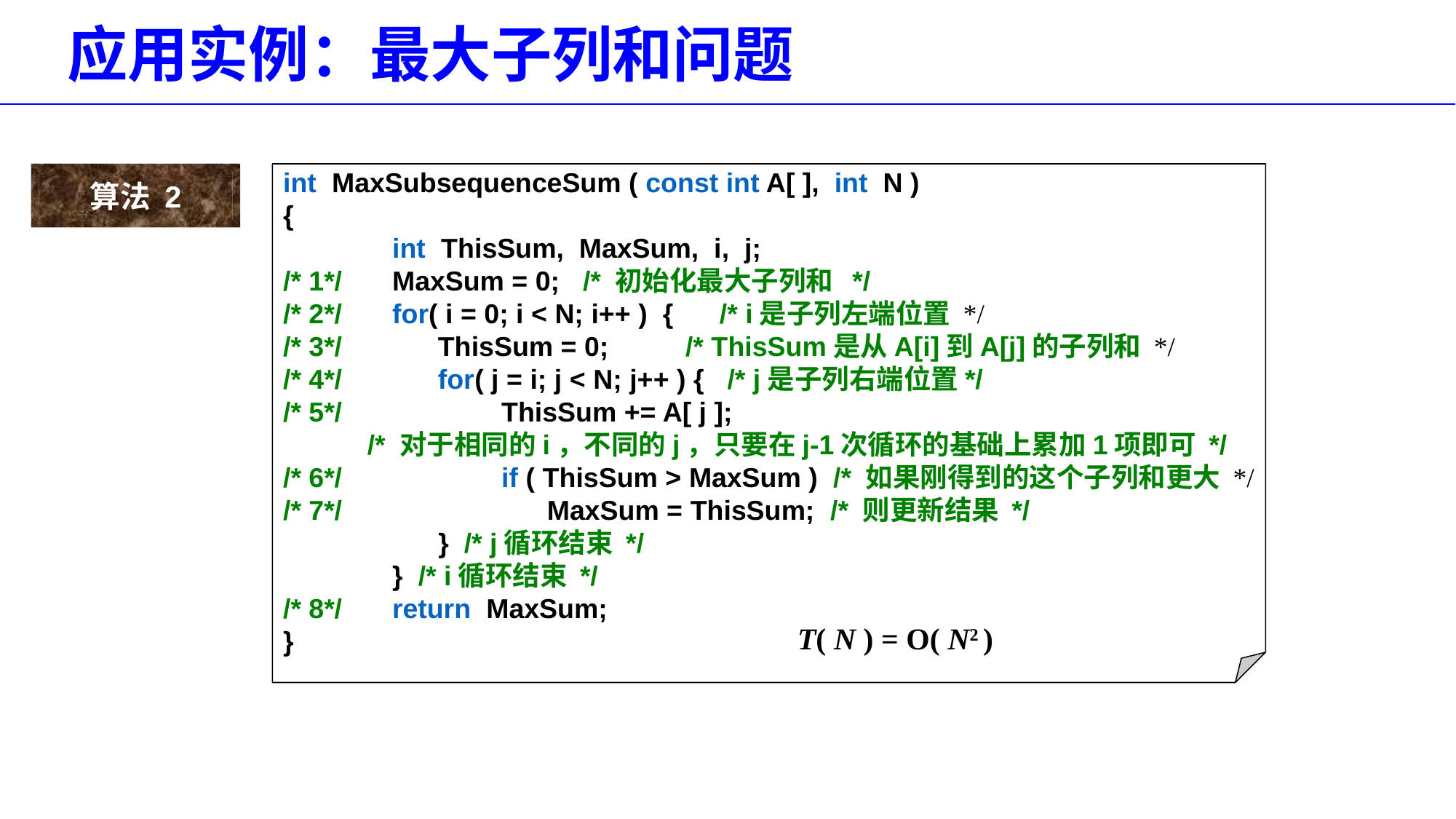

# 应用实例：最大子列和问题
算法 2
int  MaxSubsequenceSum ( const int A[ ],  int  N )
{
	int  ThisSum,  MaxSum,  i,  j;
/* 1*/ 	MaxSum = 0;   /* 初始化最大子列和  */
/* 2*/ 	for( i = 0; i < N; i++ )  {      /* i是子列左端位置 */
/* 3*/ 	      ThisSum = 0;          /* ThisSum是从A[i]到A[j]的子列和 */
/* 4*/ 	      for( j = i; j < N; j++ ) {   /* j是子列右端位置*/
/* 5*/ 		ThisSum += A[ j ];
           /* 对于相同的i，不同的j，只要在j-1次循环的基础上累加1项即可 */
/* 6*/ 		if ( ThisSum > MaxSum )  /* 如果刚得到的这个子列和更大 */
/* 7*/ 		      MaxSum = ThisSum;  /* 则更新结果 */
	      }  /* j循环结束 */
	}  /* i循环结束 */
/* 8*/ 	return  MaxSum;
}
T( N ) = O( N2 )
28